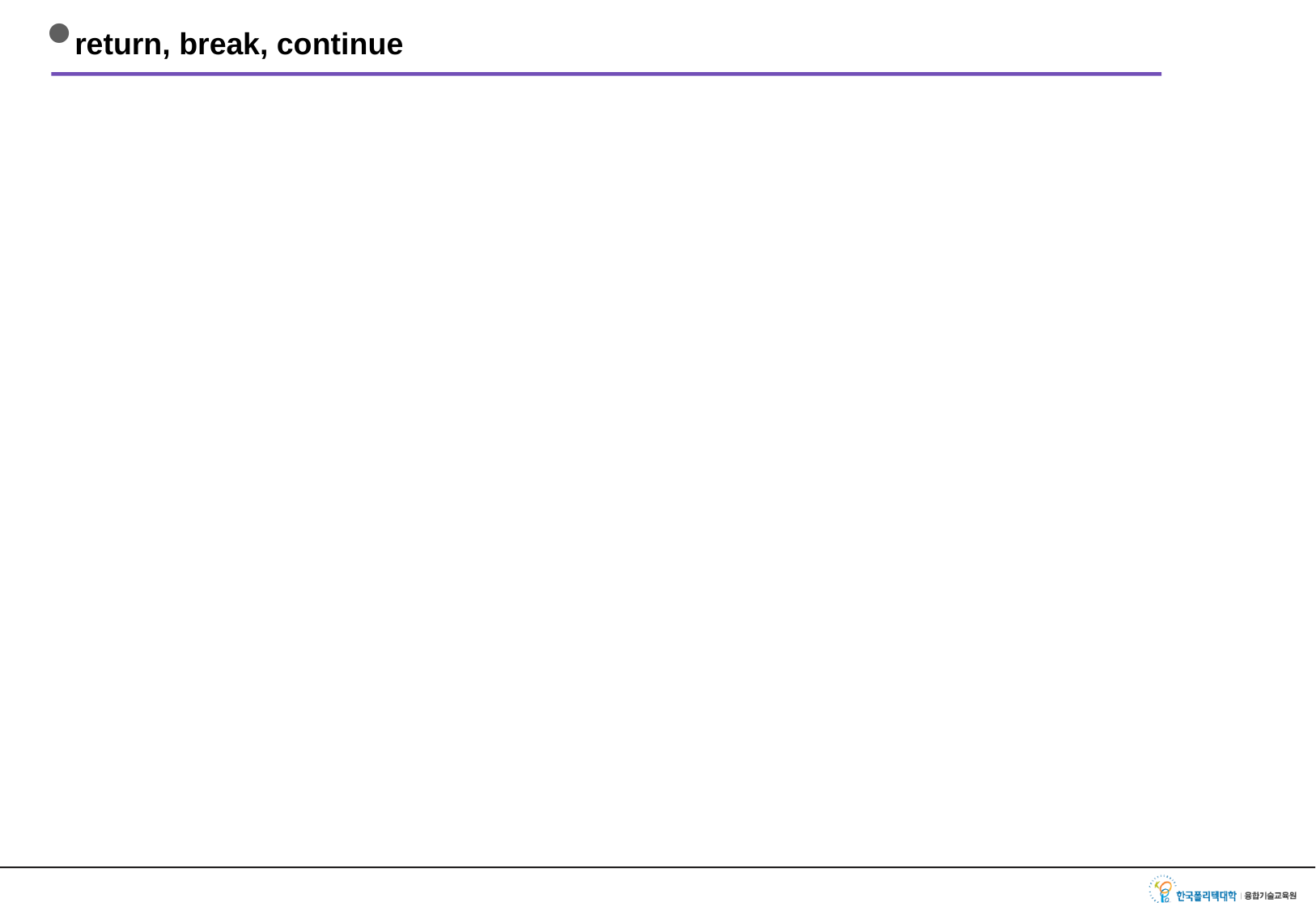

# return, break, continue
코드의 실행의 제어권을 반납하는 return

순환문에서 순환을 중지하는 break

순환문에서 다음 코드로의 순환을 지시하는 continue